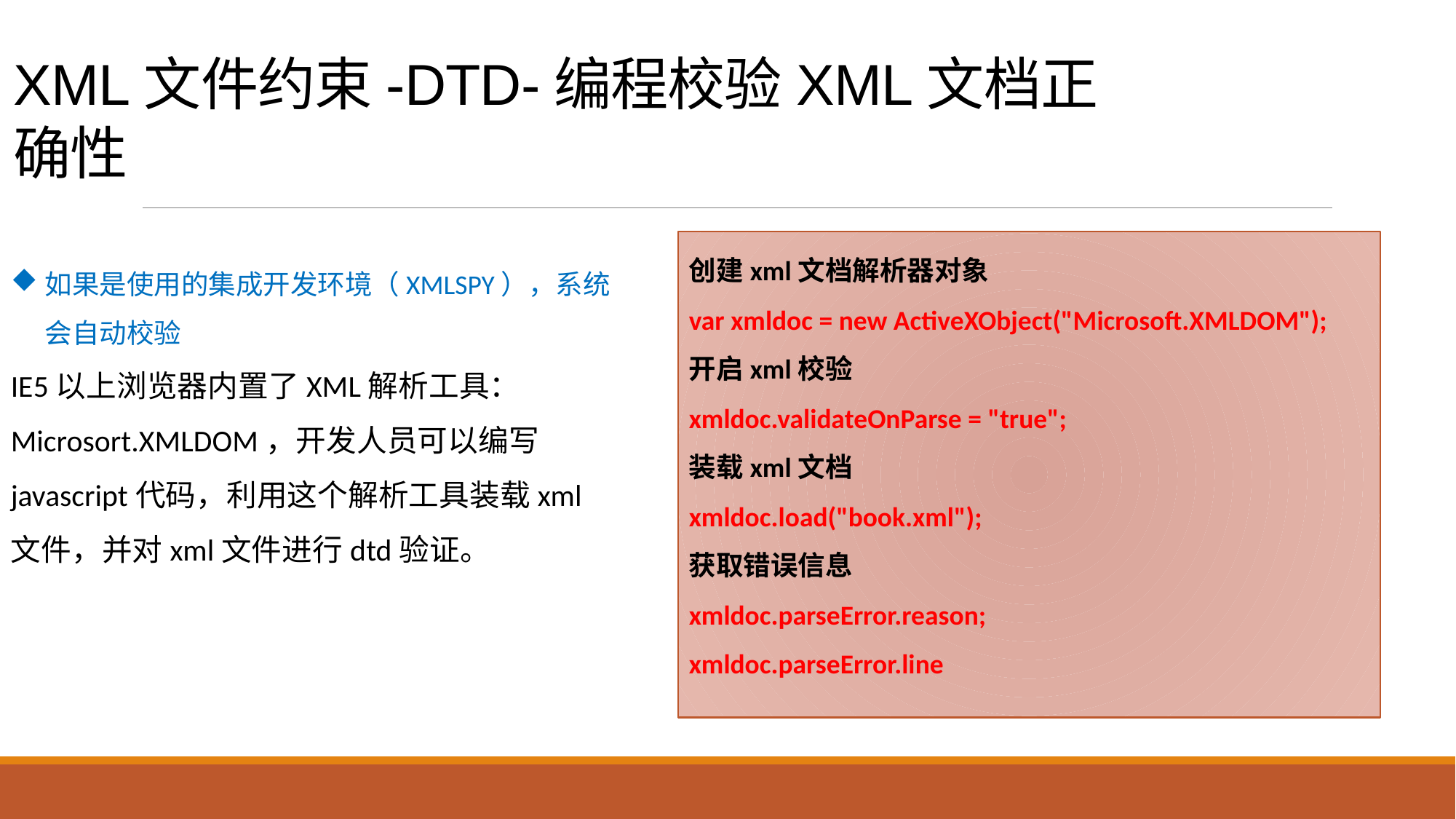

# XML文件约束-DTD-编程校验XML文档正确性
创建xml文档解析器对象
var xmldoc = new ActiveXObject("Microsoft.XMLDOM");
开启xml校验
xmldoc.validateOnParse = "true";
装载xml文档
xmldoc.load("book.xml");
获取错误信息
xmldoc.parseError.reason;
xmldoc.parseError.line

如果是使用的集成开发环境（XMLSPY），系统会自动校验
IE5以上浏览器内置了XML解析工具：Microsort.XMLDOM，开发人员可以编写javascript代码，利用这个解析工具装载xml文件，并对xml文件进行dtd验证。